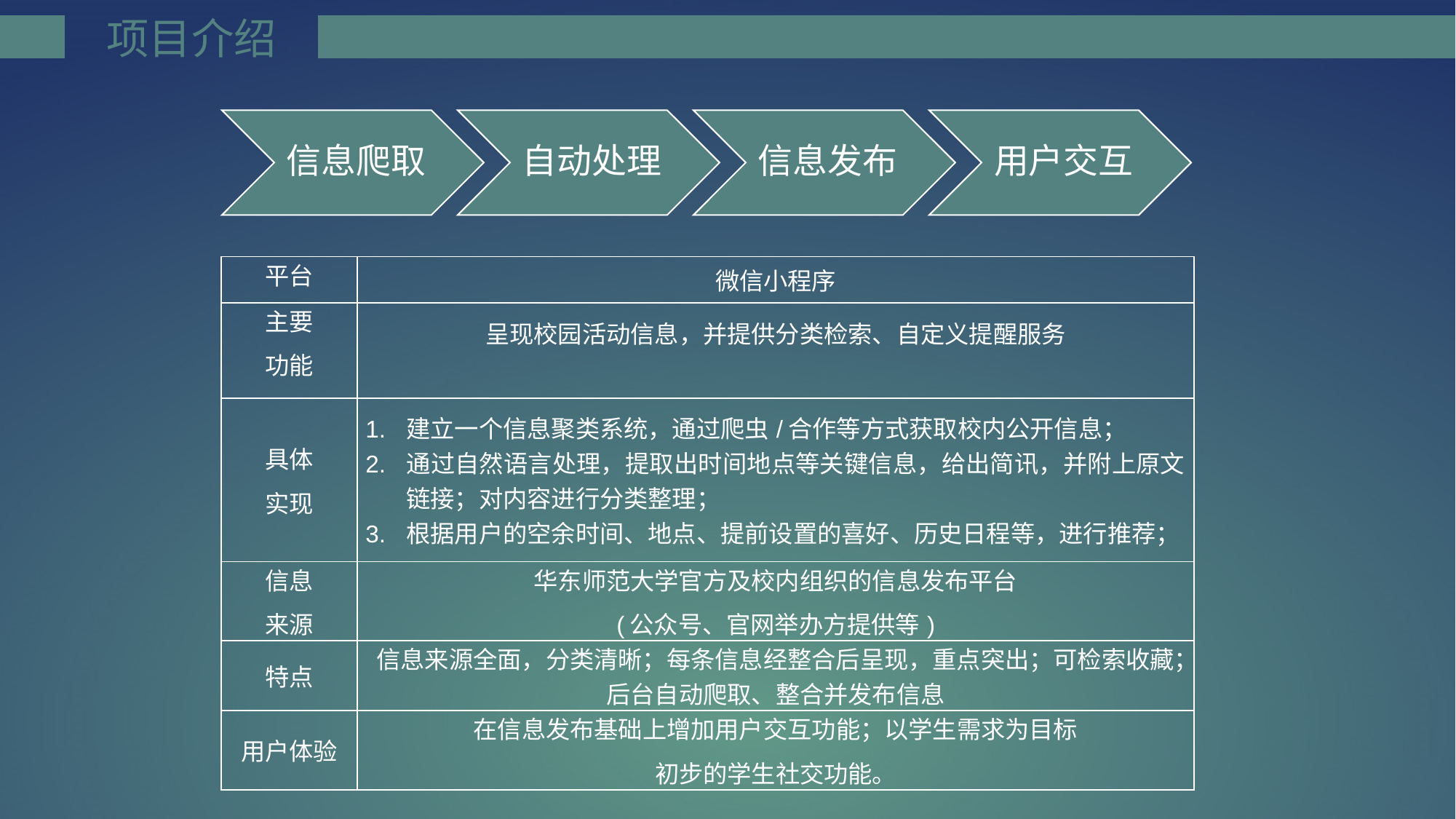

# 项目介绍
信息爬取
自动处理
信息发布
用户交互
| 平台 | 微信小程序 |
| --- | --- |
| 主要 功能 | 呈现校园活动信息，并提供分类检索、自定义提醒服务 |
| 具体 实现 | 建立一个信息聚类系统，通过爬虫/合作等方式获取校内公开信息； 通过自然语言处理，提取出时间地点等关键信息，给出简讯，并附上原文链接；对内容进行分类整理； 根据用户的空余时间、地点、提前设置的喜好、历史日程等，进行推荐； |
| 信息 来源 | 华东师范大学官方及校内组织的信息发布平台 (公众号、官网举办方提供等) |
| 特点 | 信息来源全面，分类清晰；每条信息经整合后呈现，重点突出；可检索收藏；后台自动爬取、整合并发布信息 |
| 用户体验 | 在信息发布基础上增加用户交互功能；以学生需求为目标 初步的学生社交功能。 |